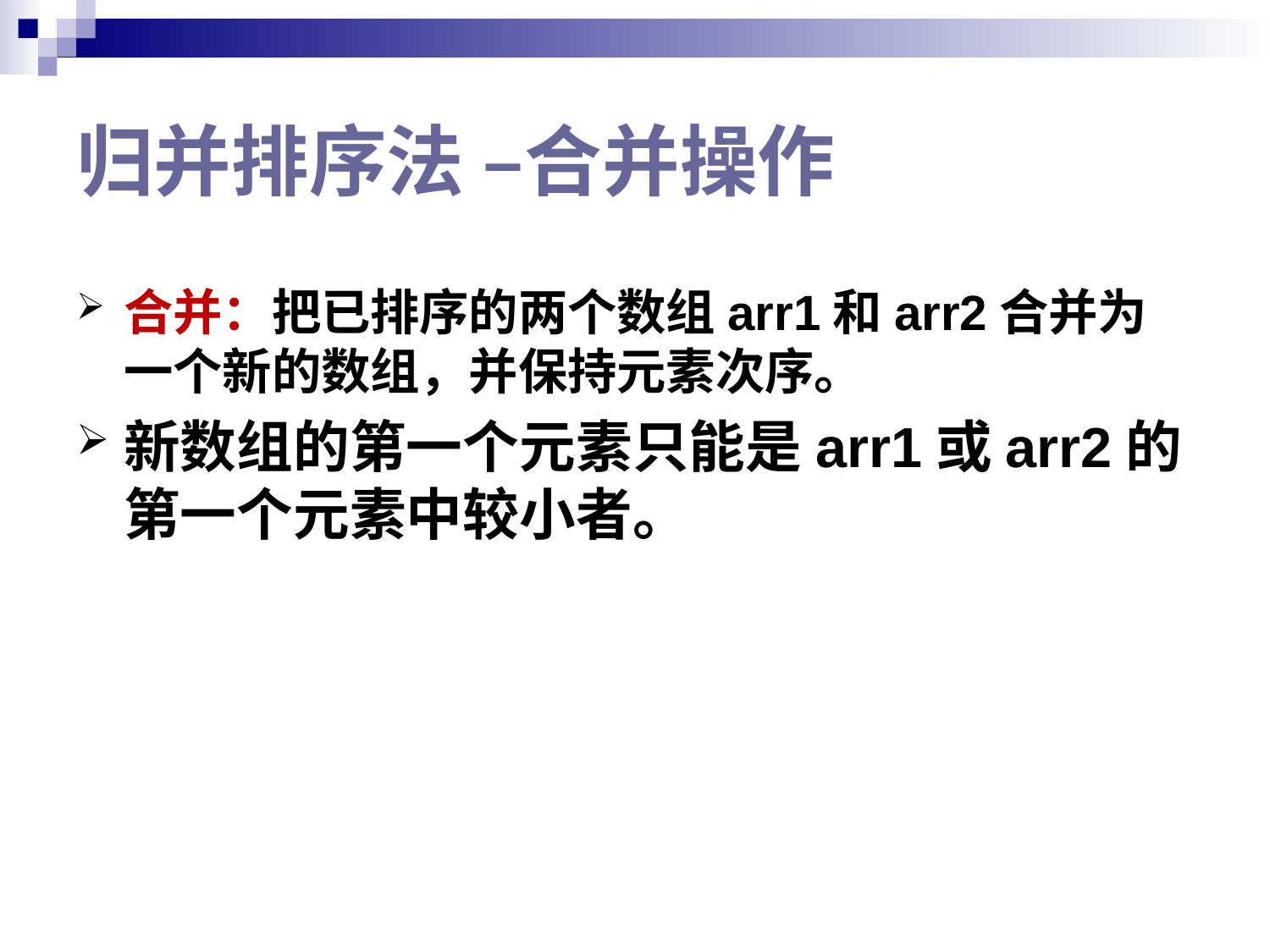

# 归并排序法 –合并操作
合并：把已排序的两个数组arr1和arr2合并为一个新的数组，并保持元素次序。
新数组的第一个元素只能是arr1或arr2的第一个元素中较小者。